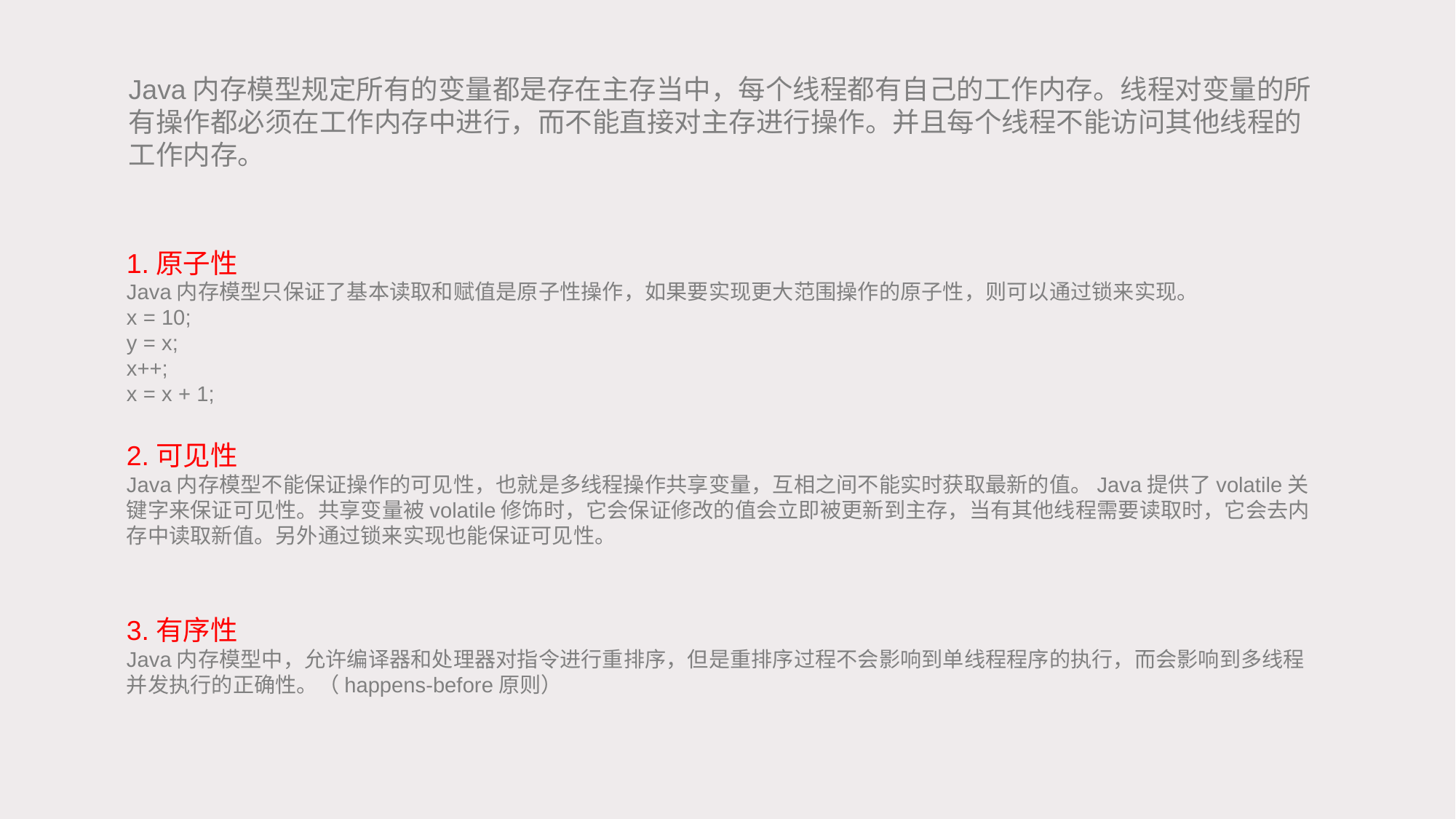

Java内存模型规定所有的变量都是存在主存当中，每个线程都有自己的工作内存。线程对变量的所有操作都必须在工作内存中进行，而不能直接对主存进行操作。并且每个线程不能访问其他线程的工作内存。

1.原子性
Java内存模型只保证了基本读取和赋值是原子性操作，如果要实现更大范围操作的原子性，则可以通过锁来实现。
x = 10;
y = x;
x++;
x = x + 1;

2.可见性
Java内存模型不能保证操作的可见性，也就是多线程操作共享变量，互相之间不能实时获取最新的值。Java提供了volatile关键字来保证可见性。共享变量被volatile修饰时，它会保证修改的值会立即被更新到主存，当有其他线程需要读取时，它会去内存中读取新值。另外通过锁来实现也能保证可见性。

3.有序性
Java内存模型中，允许编译器和处理器对指令进行重排序，但是重排序过程不会影响到单线程程序的执行，而会影响到多线程并发执行的正确性。（happens-before原则）